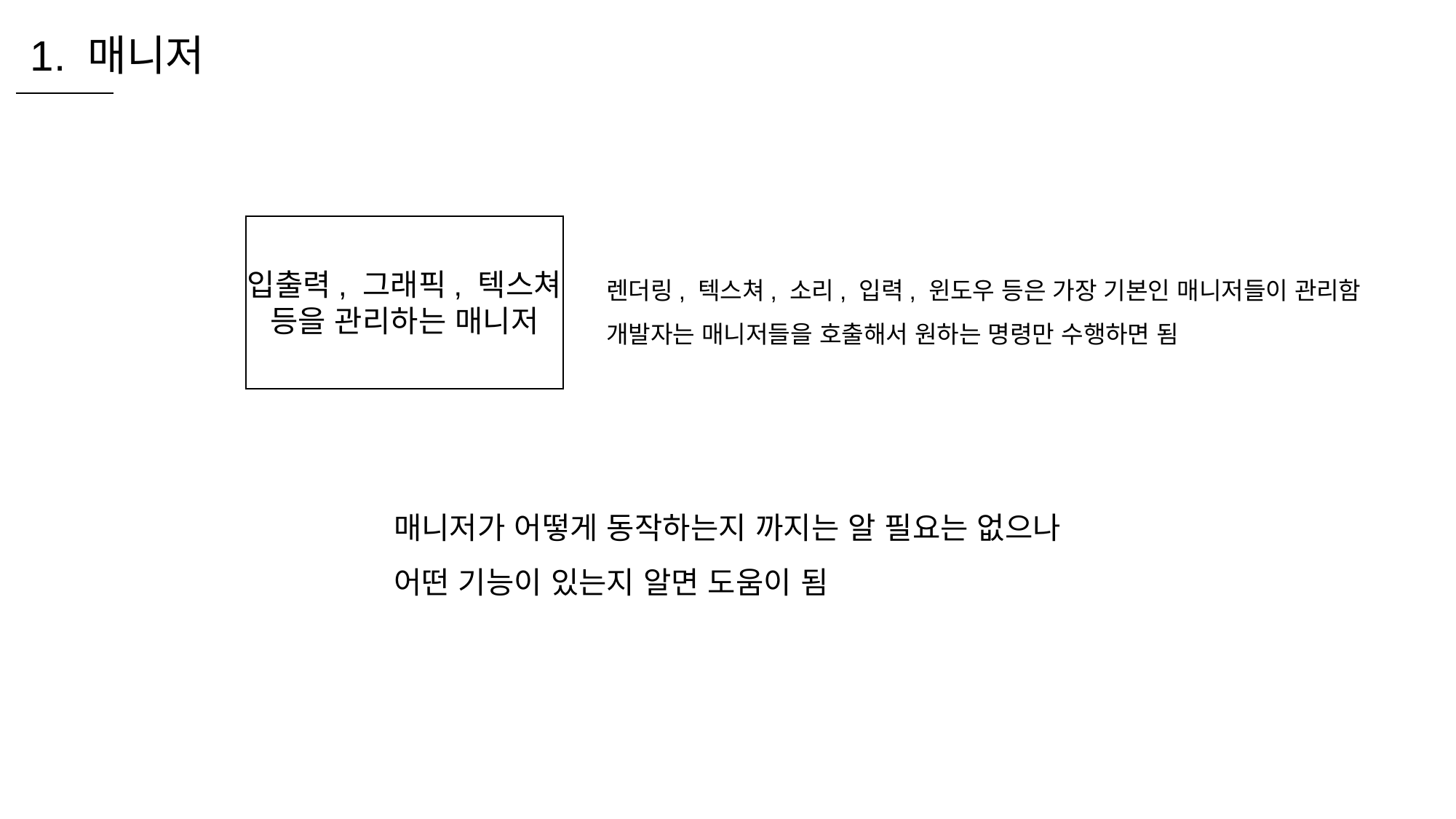

1. 매니저

입출력, 그래픽, 텍스쳐
등을 관리하는 매니저
렌더링, 텍스쳐, 소리, 입력, 윈도우 등은 가장 기본인 매니저들이 관리함
개발자는 매니저들을 호출해서 원하는 명령만 수행하면 됨
매니저가 어떻게 동작하는지 까지는 알 필요는 없으나
어떤 기능이 있는지 알면 도움이 됨